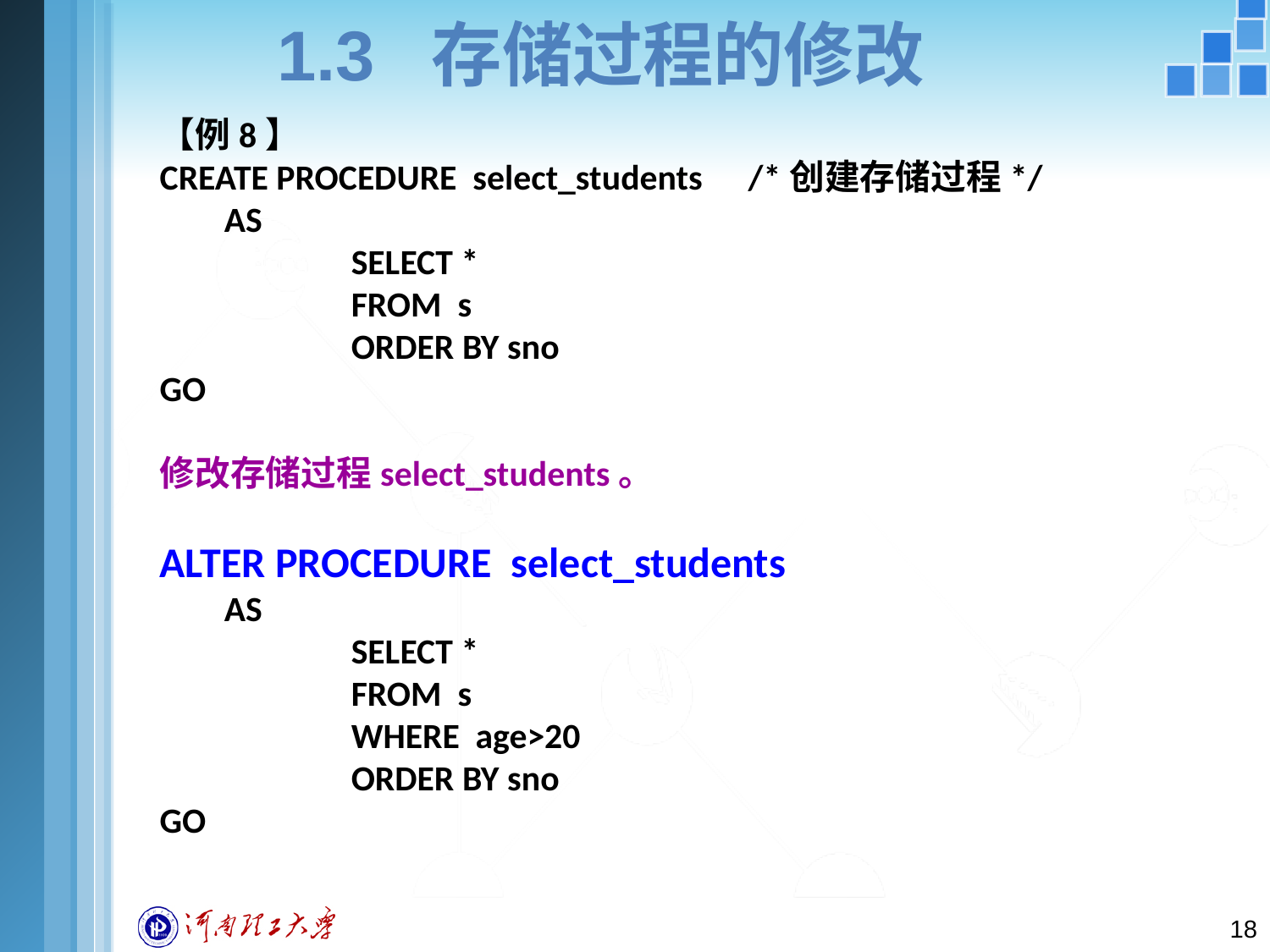

# 1.3  存储过程的修改
【例8】
CREATE PROCEDURE  select_students  	  /*创建存储过程*/
	AS
		SELECT *
		FROM  s
		ORDER BY sno
GO

修改存储过程select_students。

ALTER PROCEDURE  select_students
	AS
		SELECT *
		FROM  s
		WHERE  age>20
		ORDER BY sno
GO